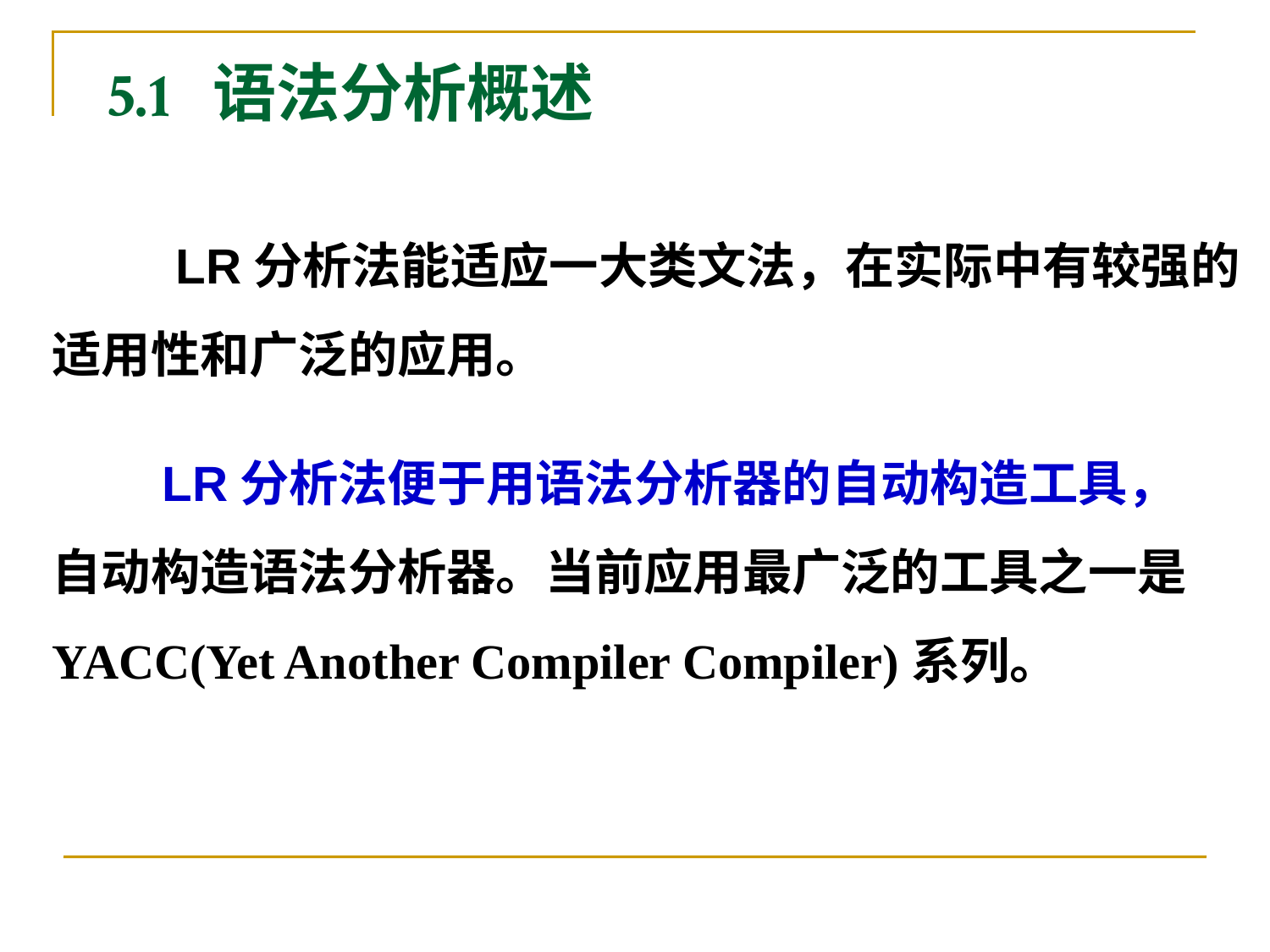

# 5.1  语法分析概述
         LR分析法能适应一大类文法，在实际中有较强的适用性和广泛的应用。
        LR分析法便于用语法分析器的自动构造工具，自动构造语法分析器。当前应用最广泛的工具之一是YACC(Yet Another Compiler Compiler)系列。
10